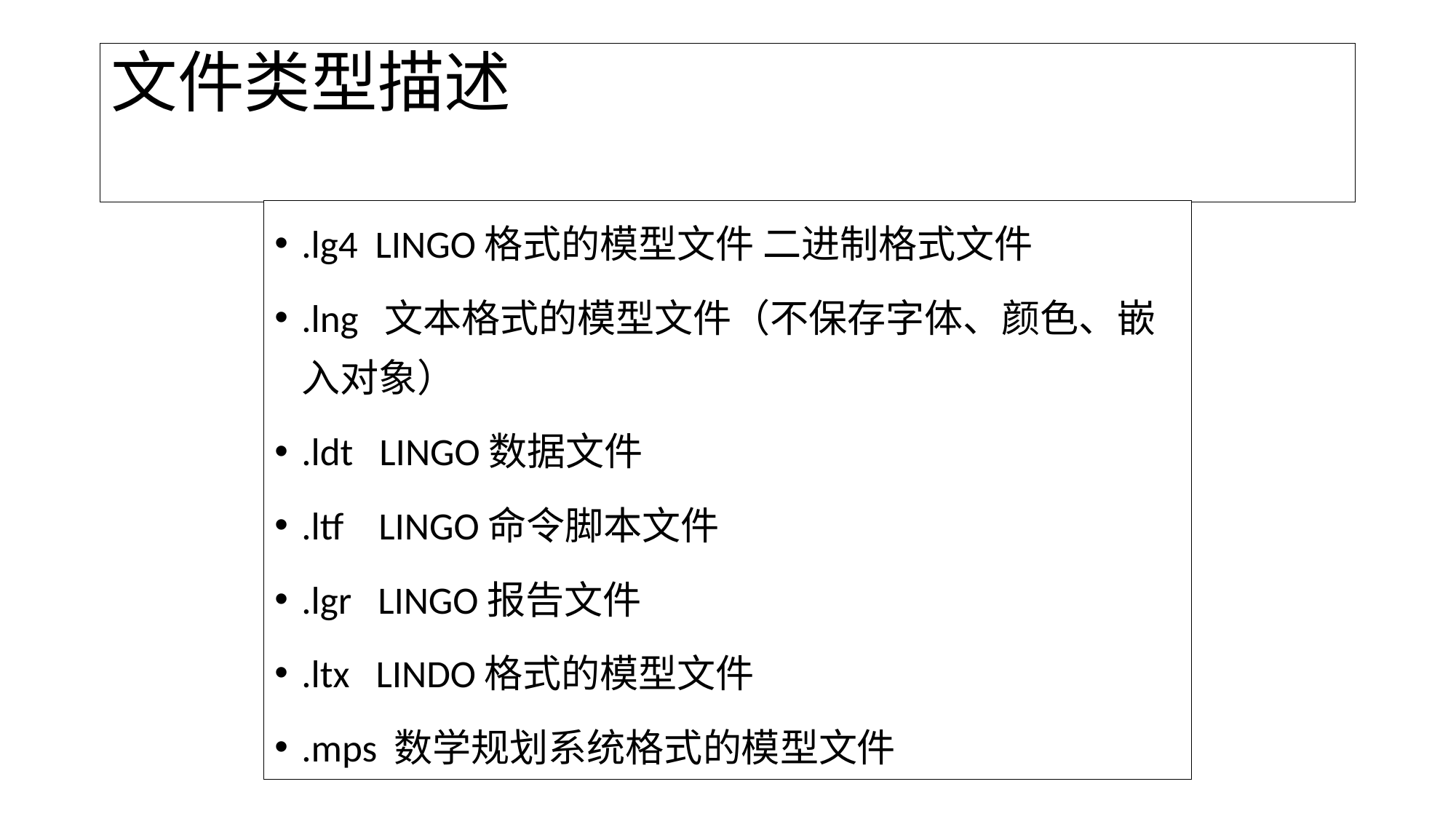

# 文件类型描述
.lg4  LINGO格式的模型文件 二进制格式文件
.lng  文本格式的模型文件（不保存字体、颜色、嵌入对象）
.ldt   LINGO数据文件
.ltf    LINGO命令脚本文件
.lgr   LINGO报告文件
.ltx   LINDO格式的模型文件
.mps 数学规划系统格式的模型文件